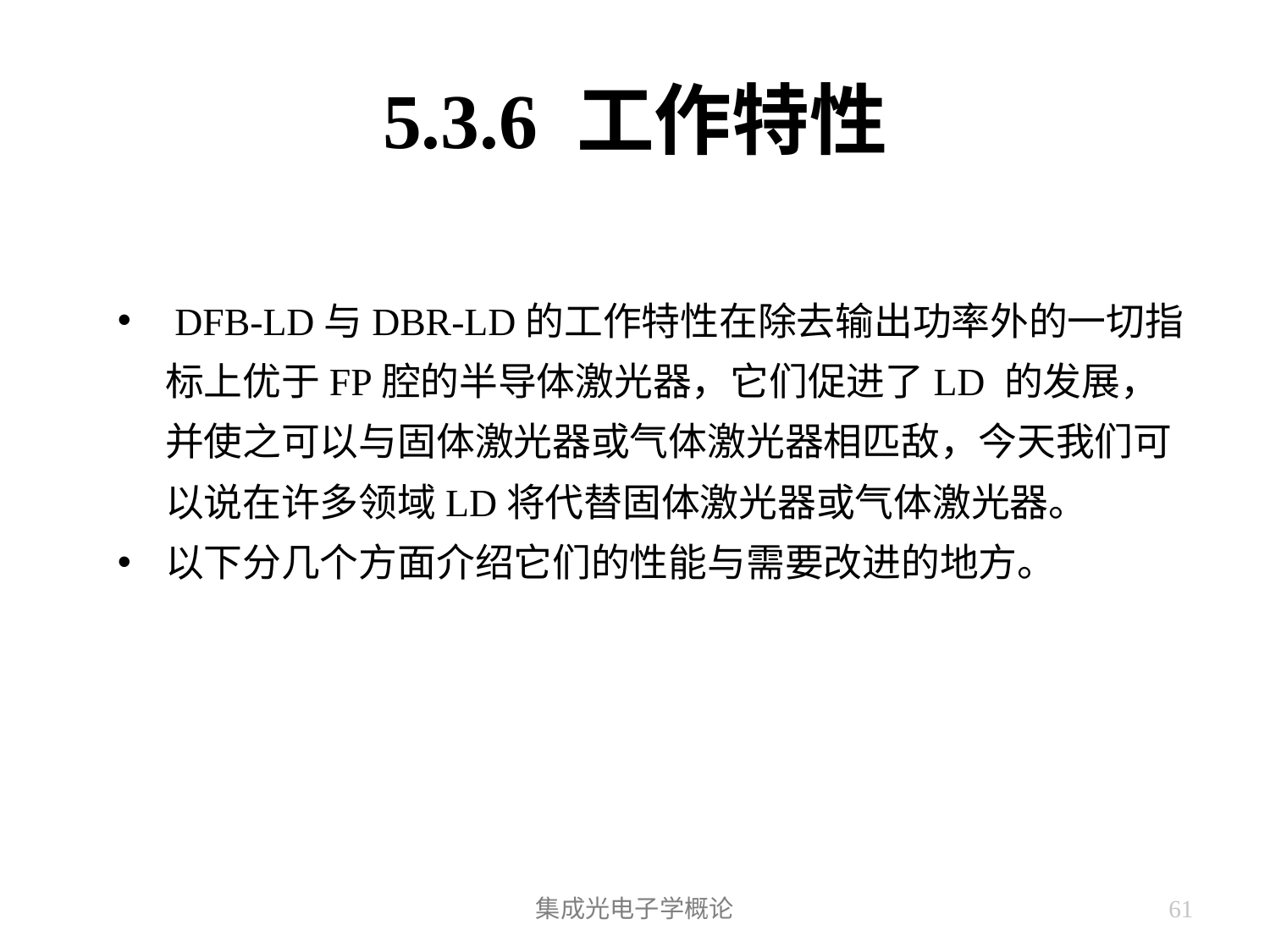

# 5.3.6 工作特性
 DFB-LD与DBR-LD的工作特性在除去输出功率外的一切指标上优于FP腔的半导体激光器，它们促进了LD 的发展，并使之可以与固体激光器或气体激光器相匹敌，今天我们可以说在许多领域LD将代替固体激光器或气体激光器。
以下分几个方面介绍它们的性能与需要改进的地方。

集成光电子学概论
61